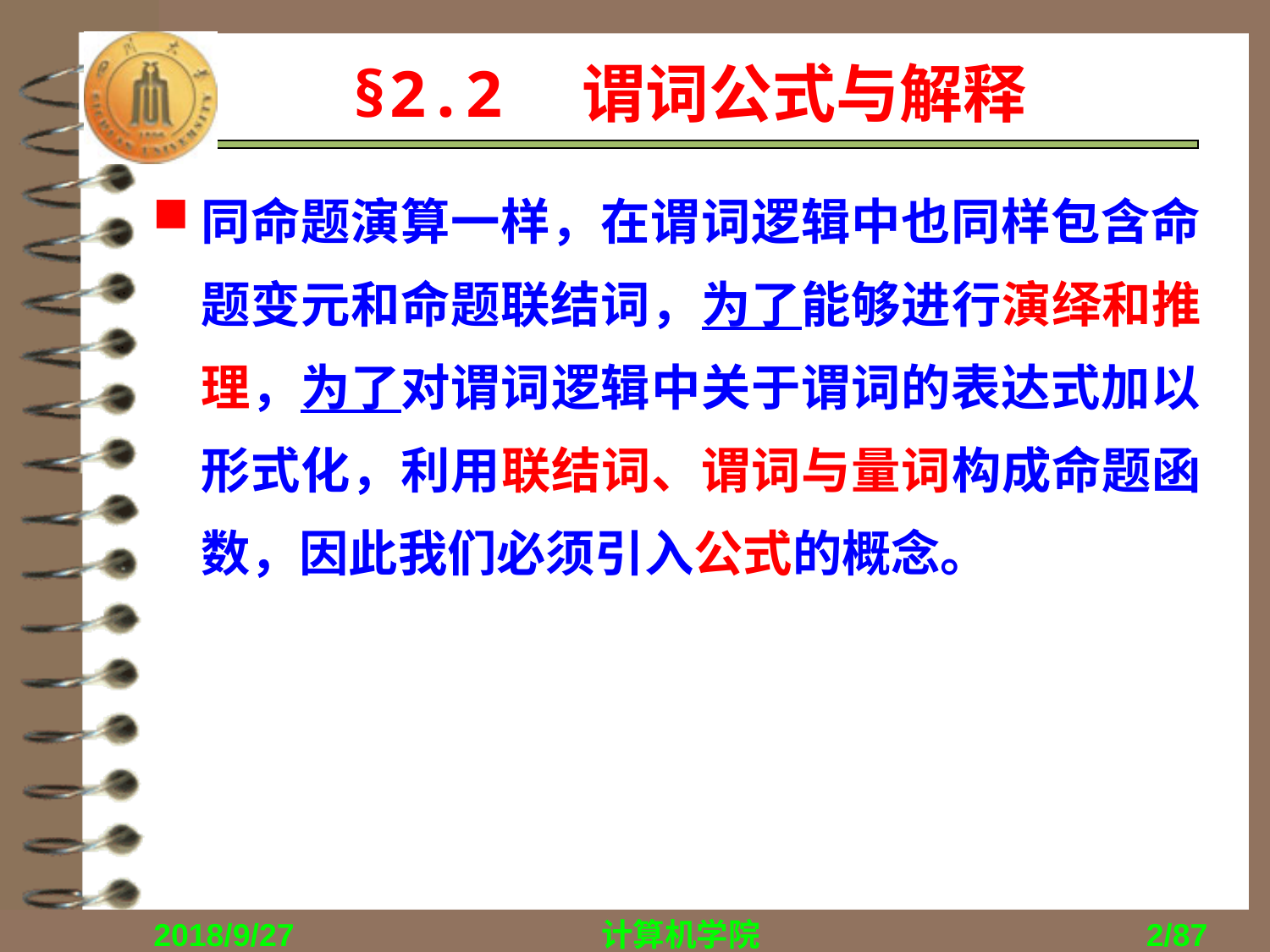

# §2.2　谓词公式与解释
同命题演算一样，在谓词逻辑中也同样包含命题变元和命题联结词，为了能够进行演绎和推理，为了对谓词逻辑中关于谓词的表达式加以形式化，利用联结词、谓词与量词构成命题函数，因此我们必须引入公式的概念。
2018/9/27
计算机学院
2/87